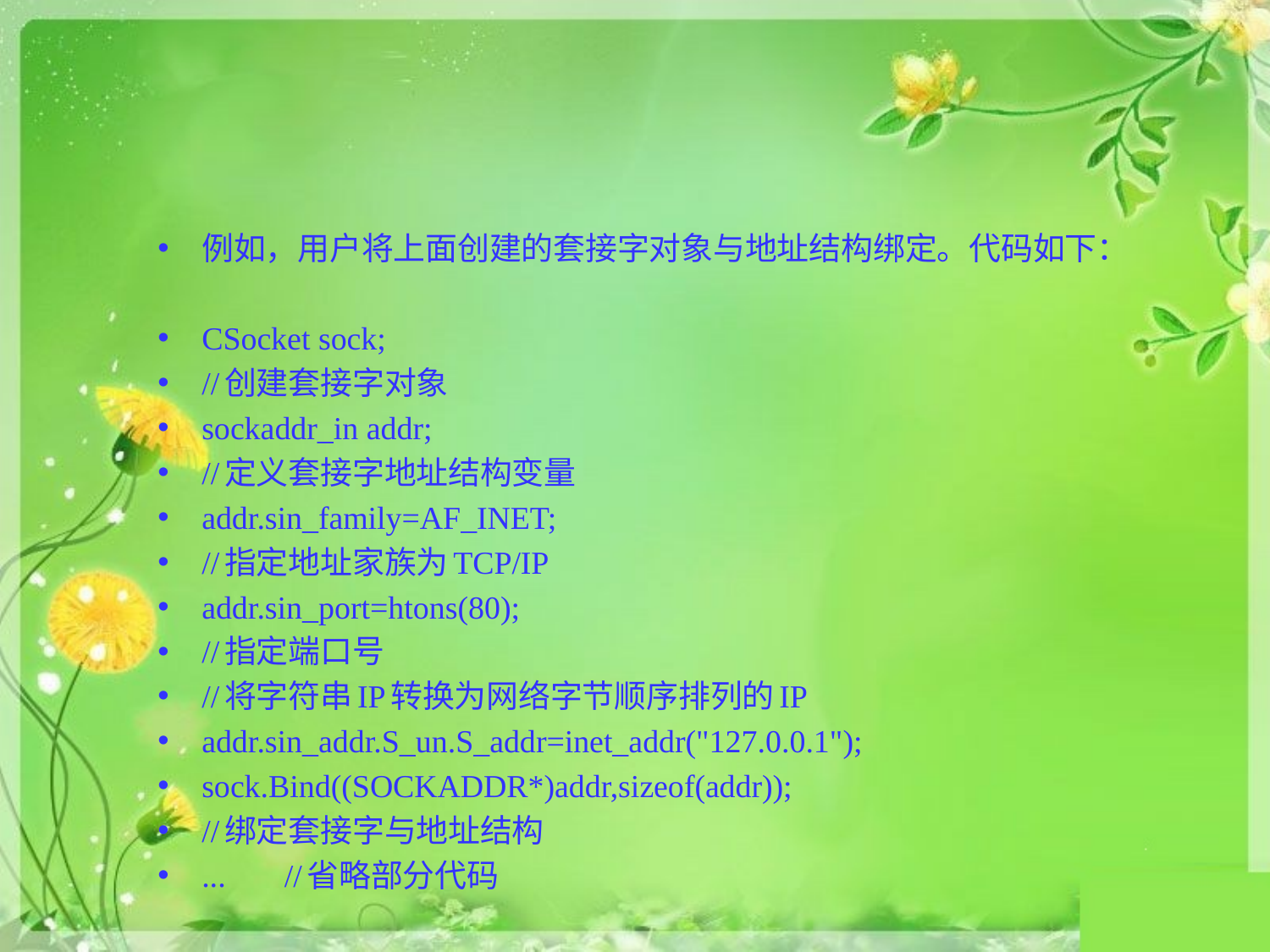

#
例如，用户将上面创建的套接字对象与地址结构绑定。代码如下：

CSocket sock;
//创建套接字对象
sockaddr_in addr;
//定义套接字地址结构变量
addr.sin_family=AF_INET;
//指定地址家族为TCP/IP
addr.sin_port=htons(80);
//指定端口号
//将字符串IP转换为网络字节顺序排列的IP
addr.sin_addr.S_un.S_addr=inet_addr("127.0.0.1");
sock.Bind((SOCKADDR*)addr,sizeof(addr));
//绑定套接字与地址结构
...												//省略部分代码